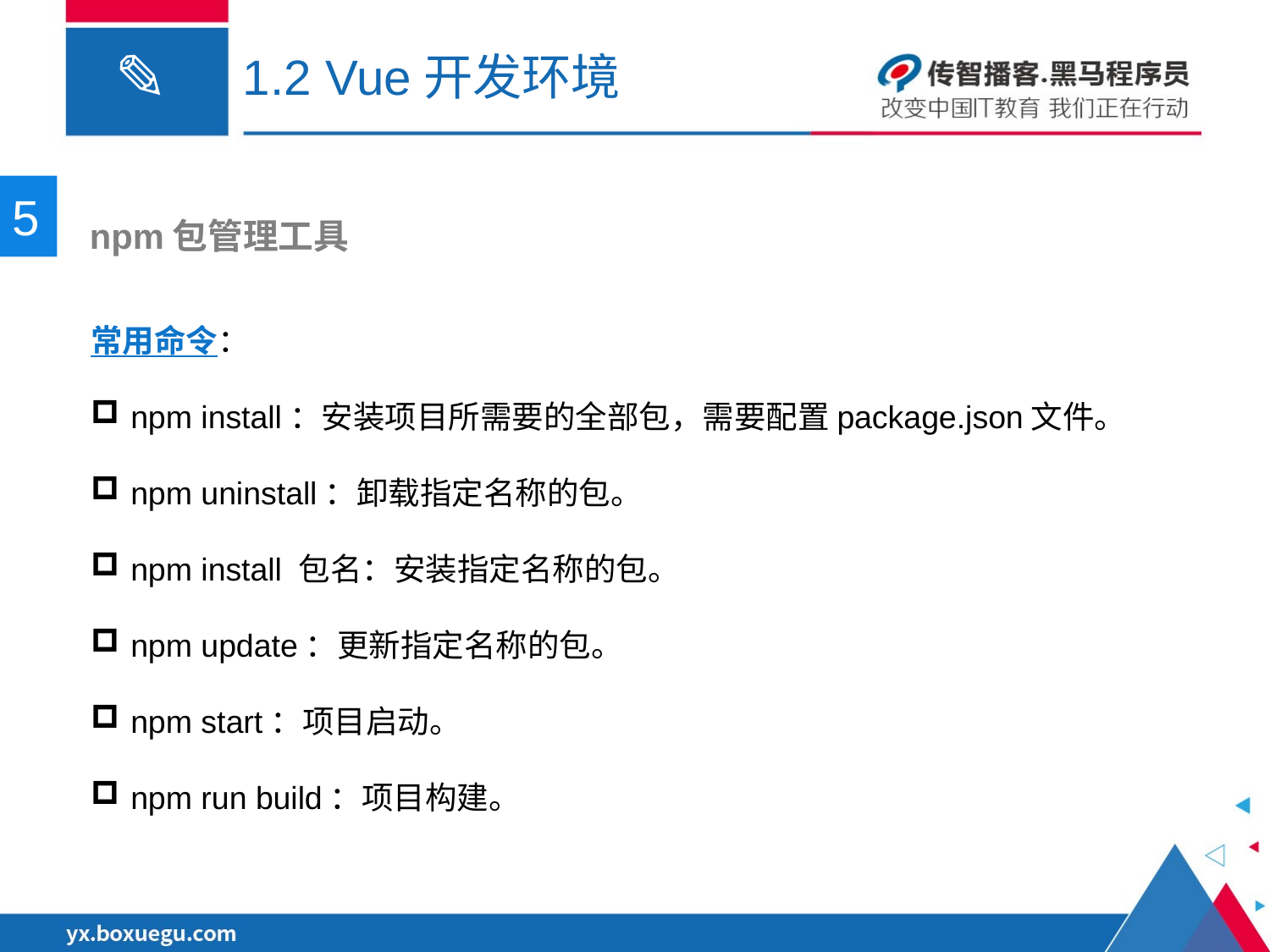

# 1.2 Vue开发环境

5
  npm包管理工具
常用命令：
npm install：安装项目所需要的全部包，需要配置package.json文件。
npm uninstall：卸载指定名称的包。
npm install 包名：安装指定名称的包。
npm update：更新指定名称的包。
npm start：项目启动。
npm run build：项目构建。